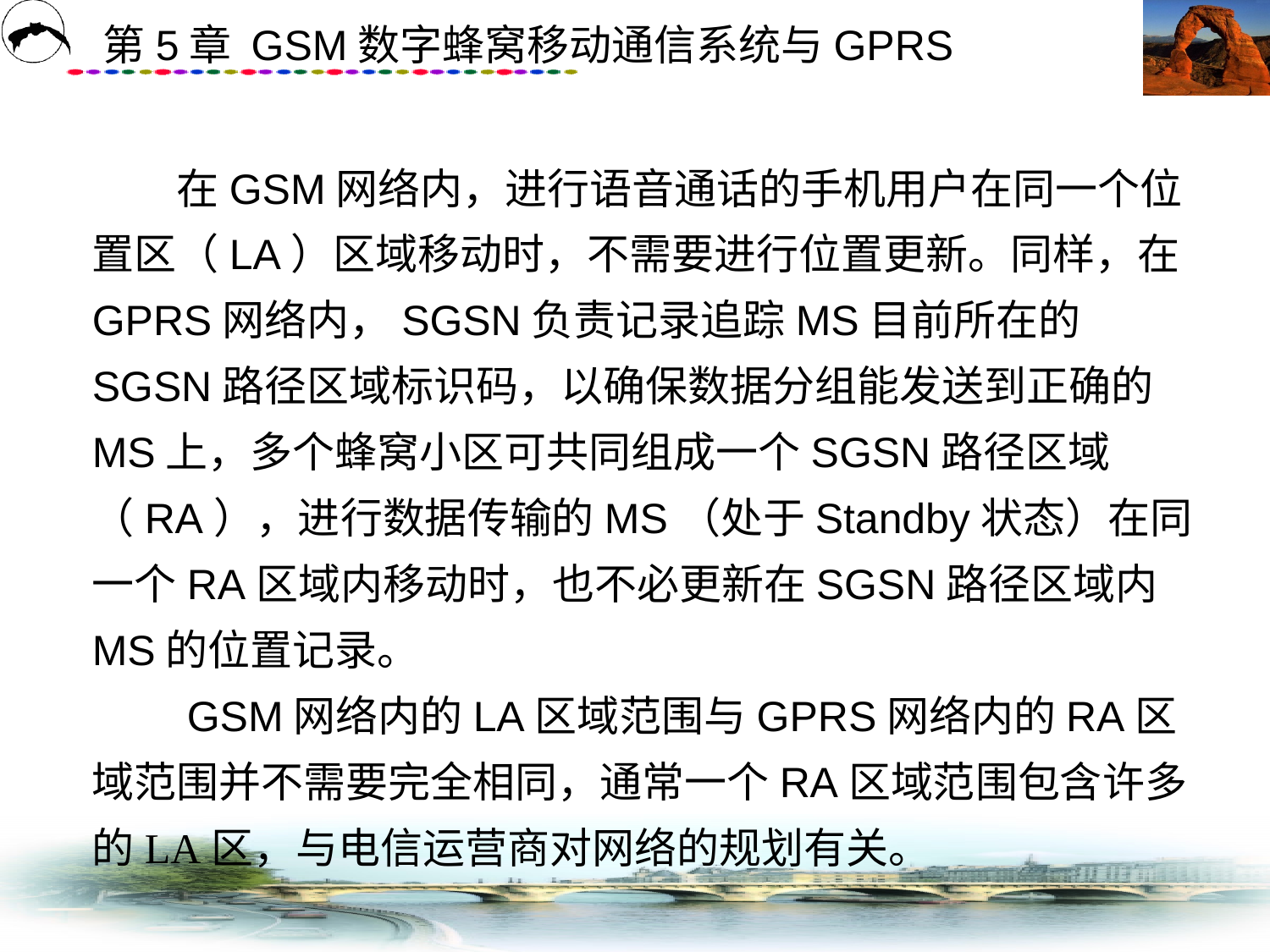

# 在GSM网络内，进行语音通话的手机用户在同一个位置区（LA）区域移动时，不需要进行位置更新。同样，在GPRS网络内，SGSN负责记录追踪MS目前所在的SGSN路径区域标识码，以确保数据分组能发送到正确的MS上，多个蜂窝小区可共同组成一个SGSN路径区域（RA），进行数据传输的MS（处于Standby状态）在同一个RA区域内移动时，也不必更新在SGSN路径区域内MS的位置记录。 　　GSM网络内的LA区域范围与GPRS网络内的RA区域范围并不需要完全相同，通常一个RA区域范围包含许多的LA区，与电信运营商对网络的规划有关。